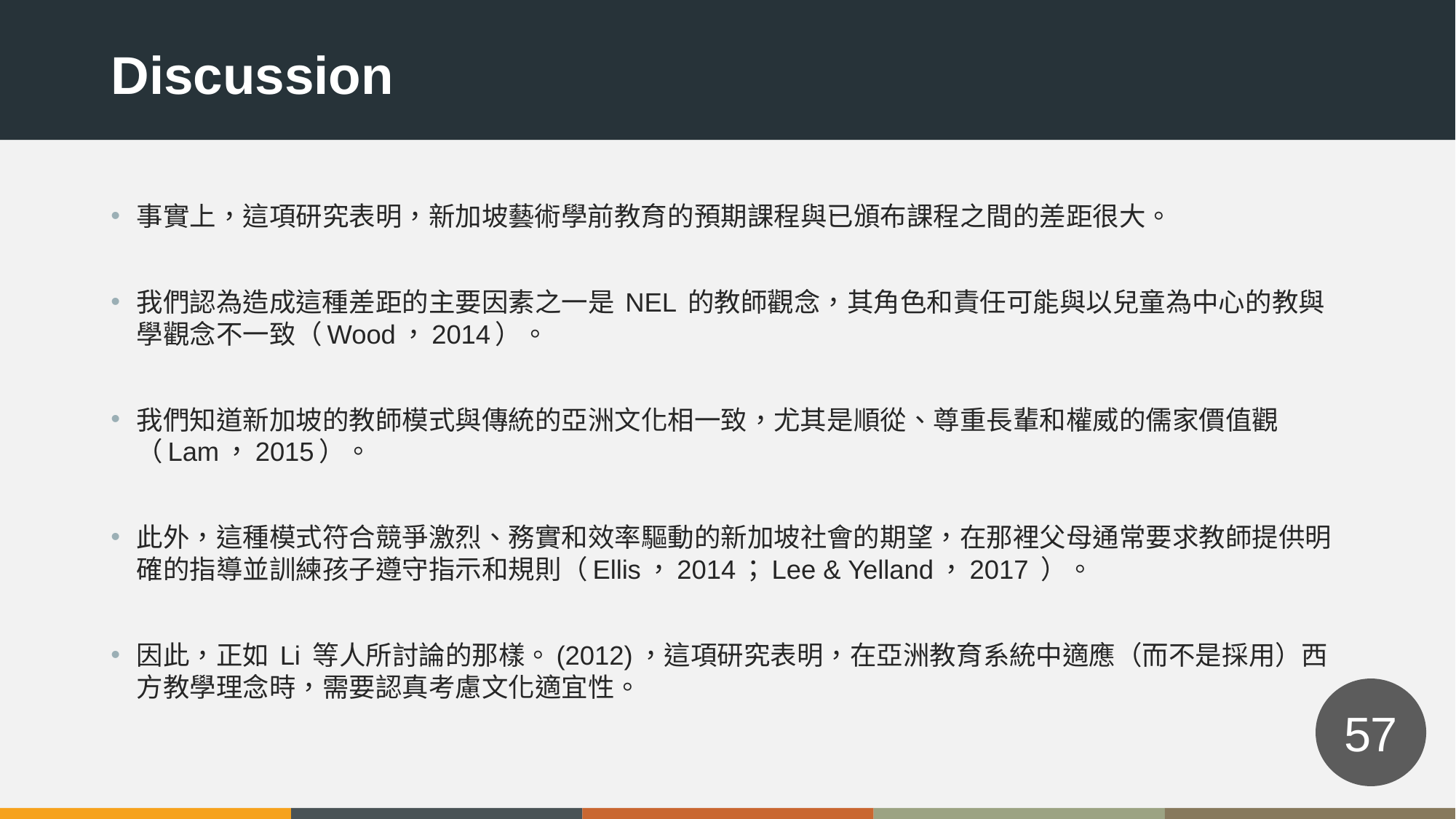

Discussion
事實上，這項研究表明，新加坡藝術學前教育的預期課程與已頒布課程之間的差距很大。

我們認為造成這種差距的主要因素之一是 NEL 的教師觀念，其角色和責任可能與以兒童為中心的教與學觀念不一致（Wood，2014）。

我們知道新加坡的教師模式與傳統的亞洲文化相一致，尤其是順從、尊重長輩和權威的儒家價值觀（Lam，2015）。

此外，這種模式符合競爭激烈、務實和效率驅動的新加坡社會的期望，在那裡父母通常要求教師提供明確的指導並訓練孩子遵守指示和規則（Ellis，2014；Lee & Yelland，2017 ）。

因此，正如 Li 等人所討論的那樣。(2012)，這項研究表明，在亞洲教育系統中適應（而不是採用）西方教學理念時，需要認真考慮文化適宜性。
57